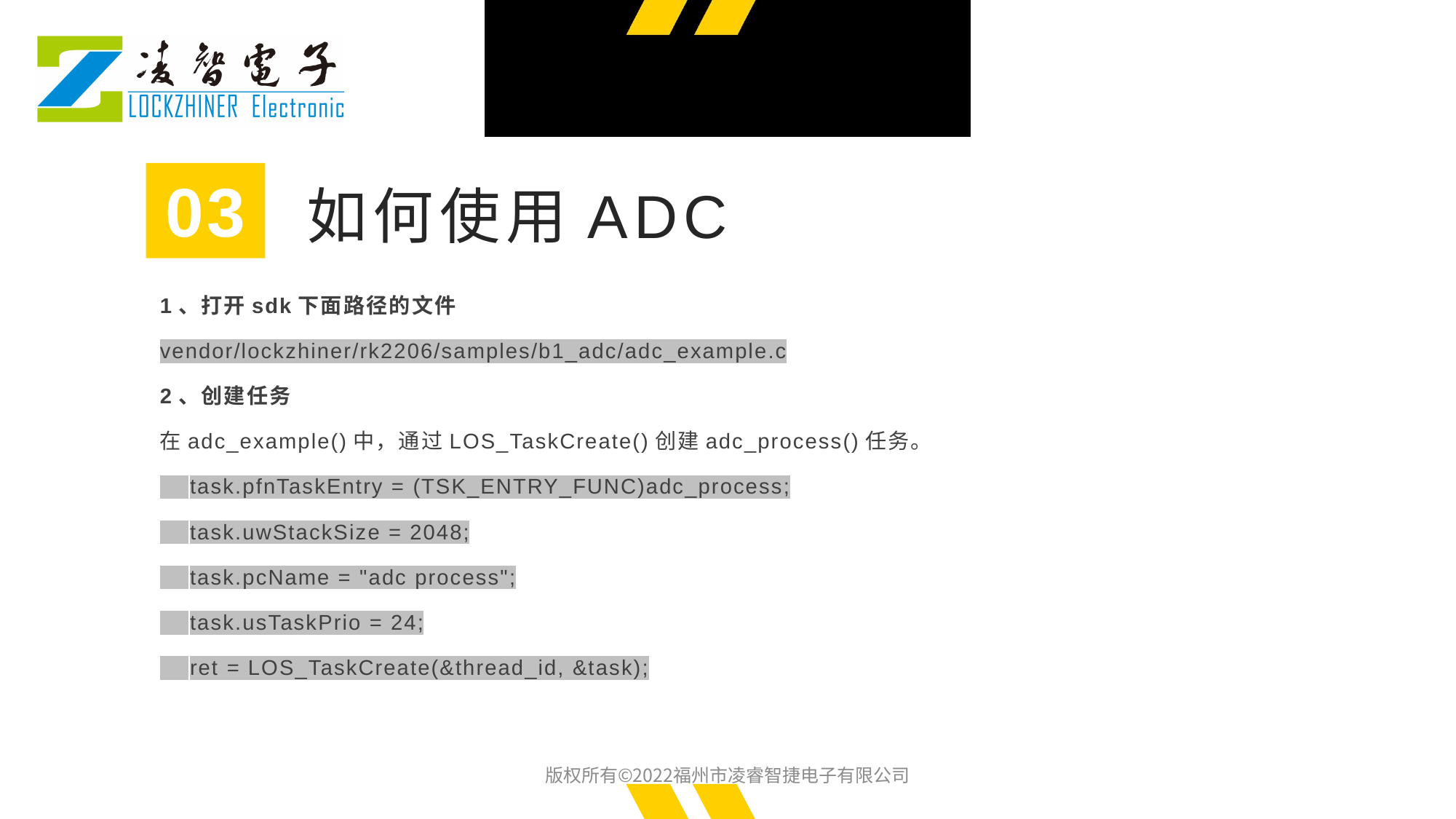

03
如何使用ADC
1、打开sdk下面路径的文件
vendor/lockzhiner/rk2206/samples/b1_adc/adc_example.c
2、创建任务
在adc_example()中，通过LOS_TaskCreate()创建adc_process()任务。
    task.pfnTaskEntry = (TSK_ENTRY_FUNC)adc_process;
    task.uwStackSize = 2048;
    task.pcName = "adc process";
    task.usTaskPrio = 24;
    ret = LOS_TaskCreate(&thread_id, &task);
版权所有©2022福州市凌睿智捷电子有限公司
9